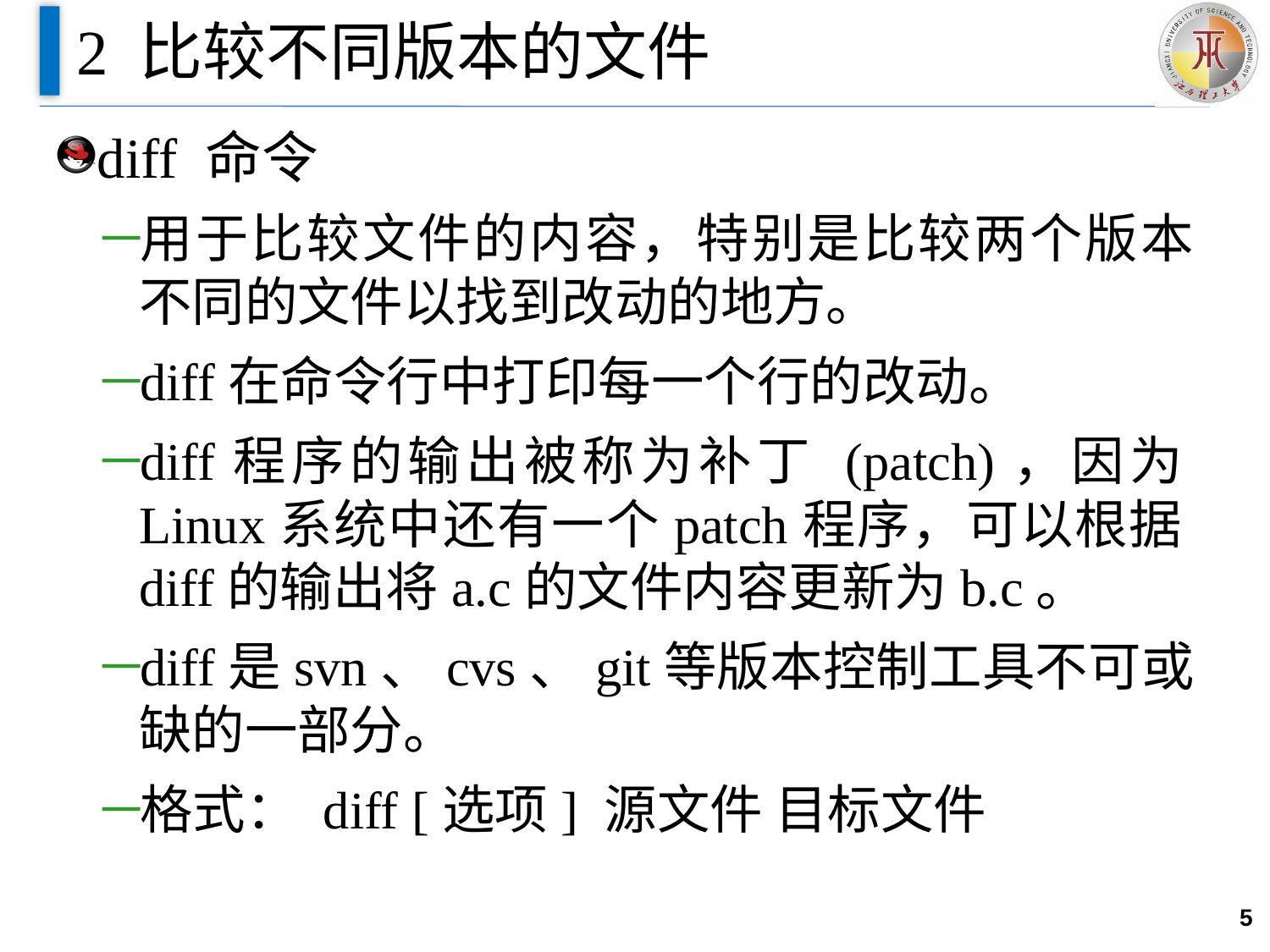

# 2 比较不同版本的文件
diff 命令
用于比较文件的内容，特别是比较两个版本不同的文件以找到改动的地方。
diff在命令行中打印每一个行的改动。
diff程序的输出被称为补丁 (patch)，因为Linux系统中还有一个patch程序，可以根据diff的输出将a.c的文件内容更新为b.c。
diff是svn、cvs、git等版本控制工具不可或缺的一部分。
格式： diff [选项] 源文件 目标文件
5